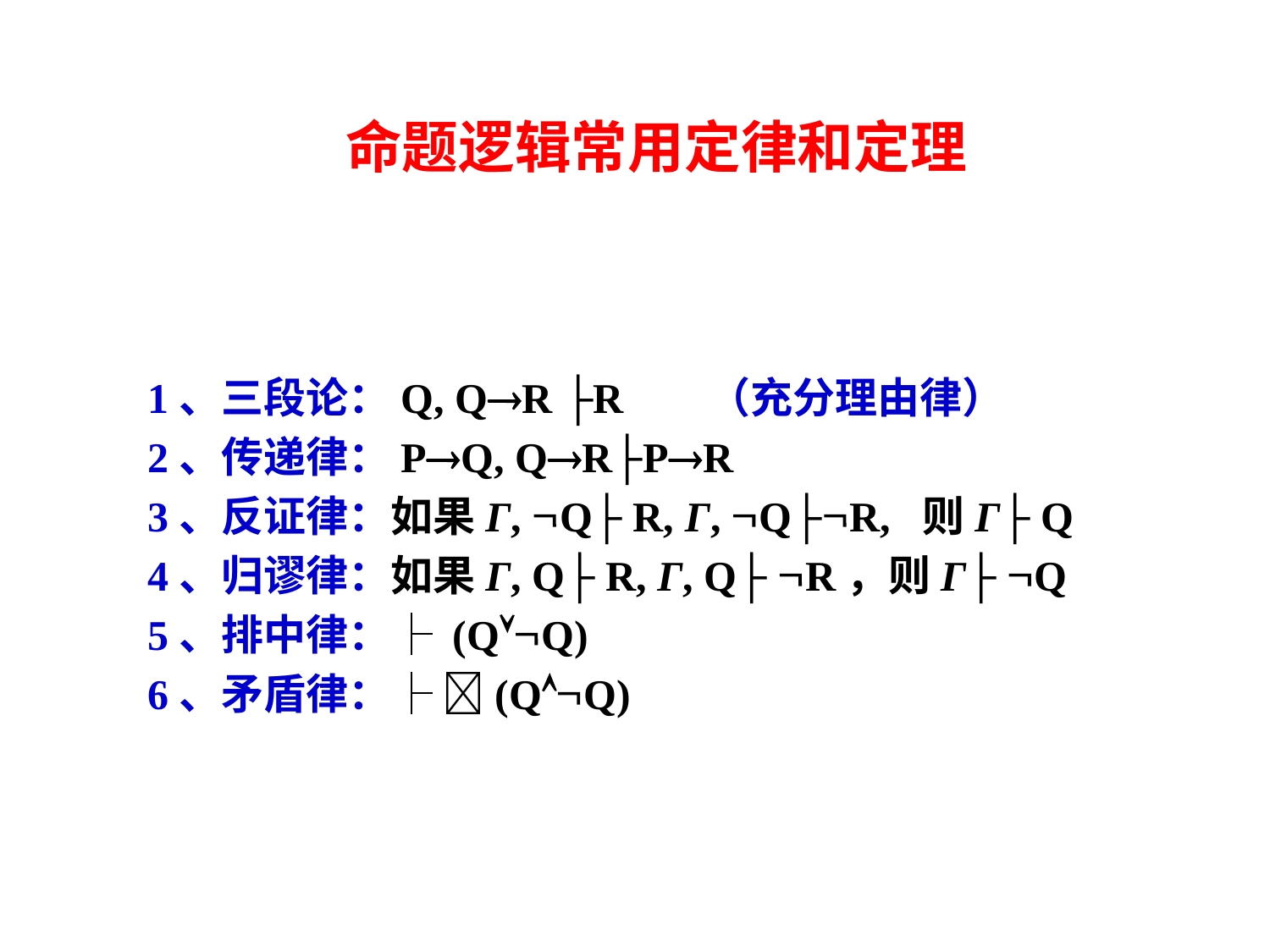

命题逻辑常用定律和定理

1、三段论：Q, Q→R ├R       （充分理由律）
2、传递律：P→Q, Q→R├P→R
3、反证律：如果Γ, ¬Q├ R, Γ, ¬Q├¬R,  则Γ├ Q
4、归谬律：如果Γ, Q├ R, Γ, Q├ ¬R，则Γ├ ¬Q
5、排中律：├ (Q∨¬Q)
6、矛盾律：├ ¬(Q∧¬Q)